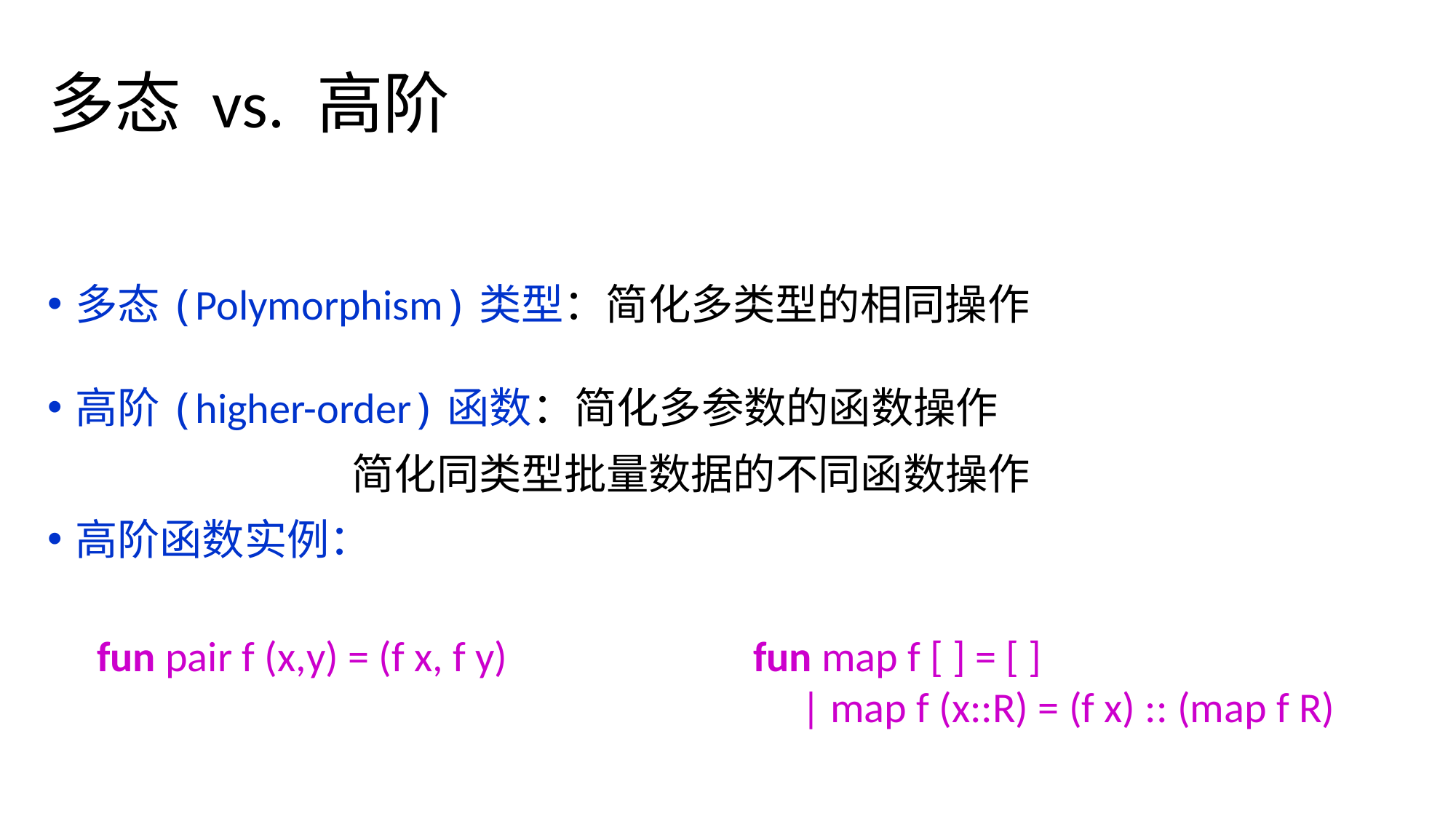

# 多态 vs. 高阶
多态(Polymorphism)类型：简化多类型的相同操作

高阶(higher-order)函数：简化多参数的函数操作
	      	        简化同类型批量数据的不同函数操作
高阶函数实例：
fun pair f (x,y) = (f x, f y)
fun map f [ ] = [ ]
     | map f (x::R) = (f x) :: (map f R)